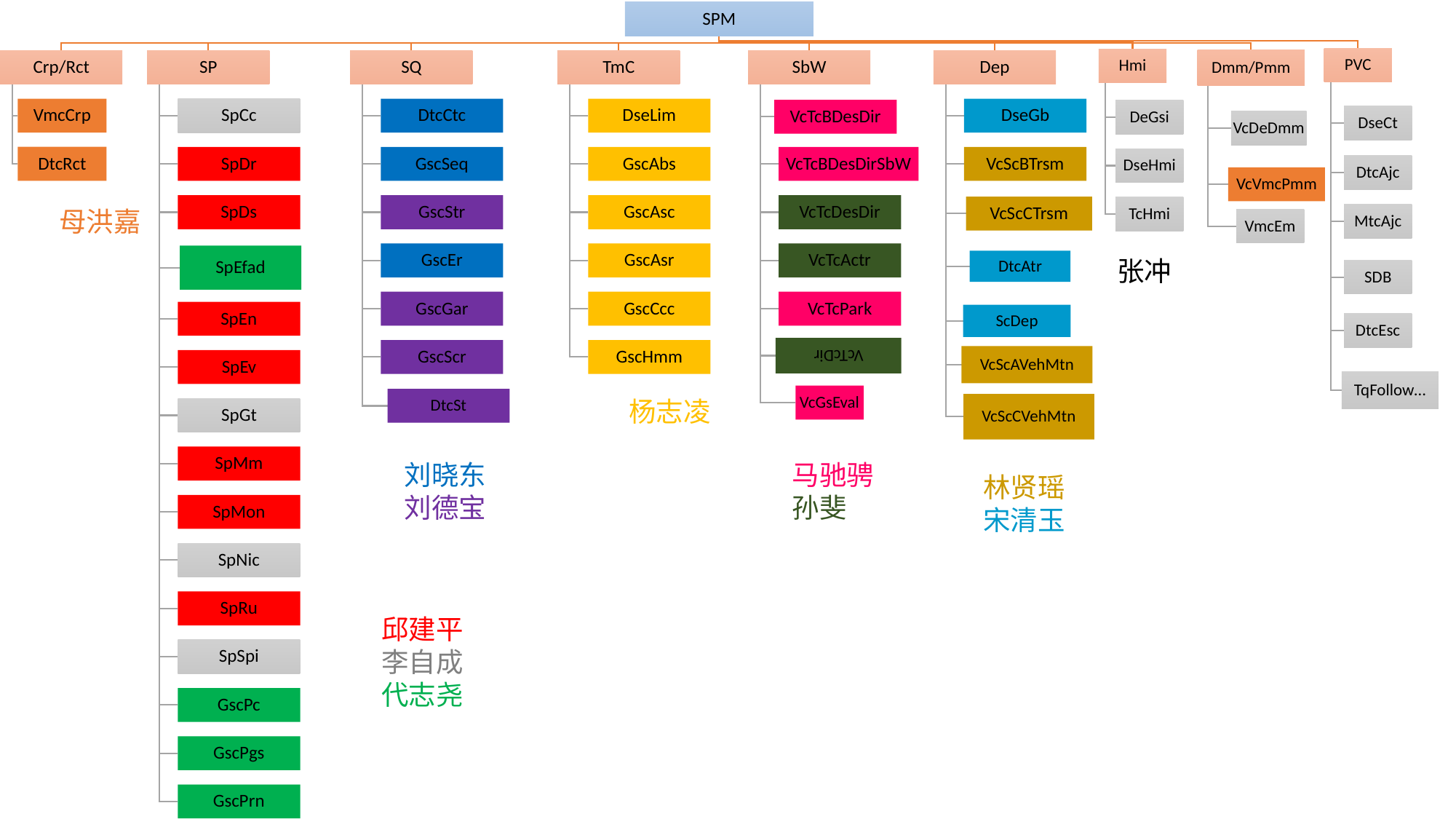

SPM
Crp/Rct
VmcCrp
DtcRct
SP
SpCc
SpDr
SpDs
SpEfad
SpEn
SpEv
SpGt
SpMm
SpMon
SpNic
SpRu
SpSpi
GscPc
GscPgs
GscPrn
SQ
DtcCtc
GscSeq
GscStr
GscEr
GscGar
GscScr
DtcSt
TmC
DseLim
GscAbs
GscAsc
GscAsr
GscCcc
GscHmm
SbW
VcTcBDesDir
VcTcBDesDirSbW
VcTcDesDir
VcTcActr
VcTcPark
VcTcDir
VcGsEval
Dep
DseGb
VcScBTrsm
VcScCTrsm
DtcAtr
ScDep
VcScAVehMtn
VcScCVehMtn
PVC
DseCt
DtcAjc
MtcAjc
SDB
DtcEsc
TqFollow…
Dmm/Pmm
VcDeDmm
VcVmcPmm
VmcEm
Hmi
DeGsi
DseHmi
TcHmi
母洪嘉
张冲
杨志凌
刘晓东刘德宝

马驰骋
孙斐
林贤瑶
宋清玉

邱建平
李自成代志尧